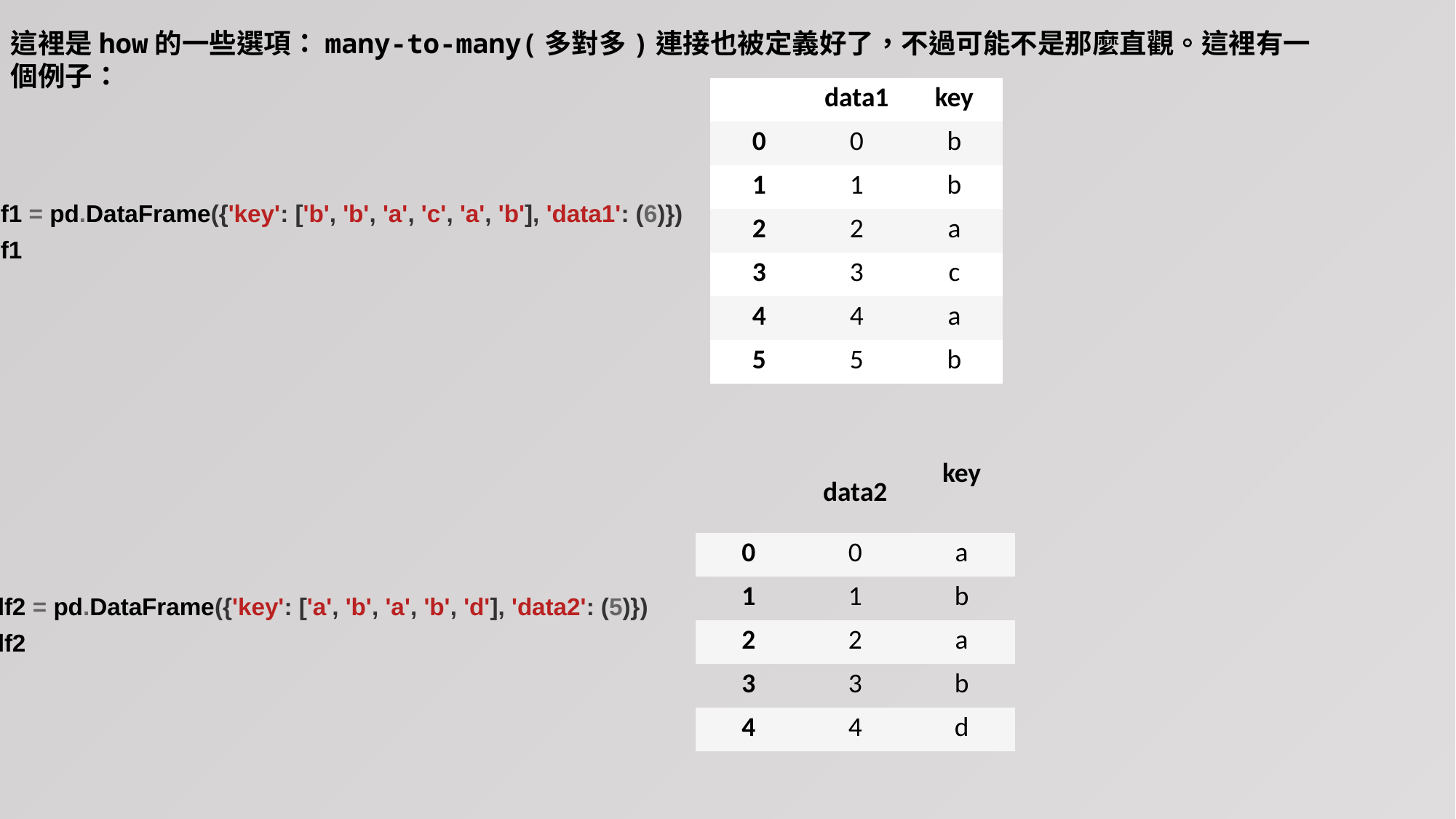

這裡是how的一些選項：many-to-many(多對多)連接也被定義好了，不過可能不是那麼直觀。這裡有一個例子：
|  | data1 | key |
| --- | --- | --- |
| 0 | 0 | b |
| 1 | 1 | b |
| 2 | 2 | a |
| 3 | 3 | c |
| 4 | 4 | a |
| 5 | 5 | b |
df1 = pd.DataFrame({'key': ['b', 'b', 'a', 'c', 'a', 'b'], 'data1': (6)})
df1
|  | data2 | key |
| --- | --- | --- |
| 0 | 0 | a |
| 1 | 1 | b |
| 2 | 2 | a |
| 3 | 3 | b |
| 4 | 4 | d |
df2 = pd.DataFrame({'key': ['a', 'b', 'a', 'b', 'd'], 'data2': (5)})
df2